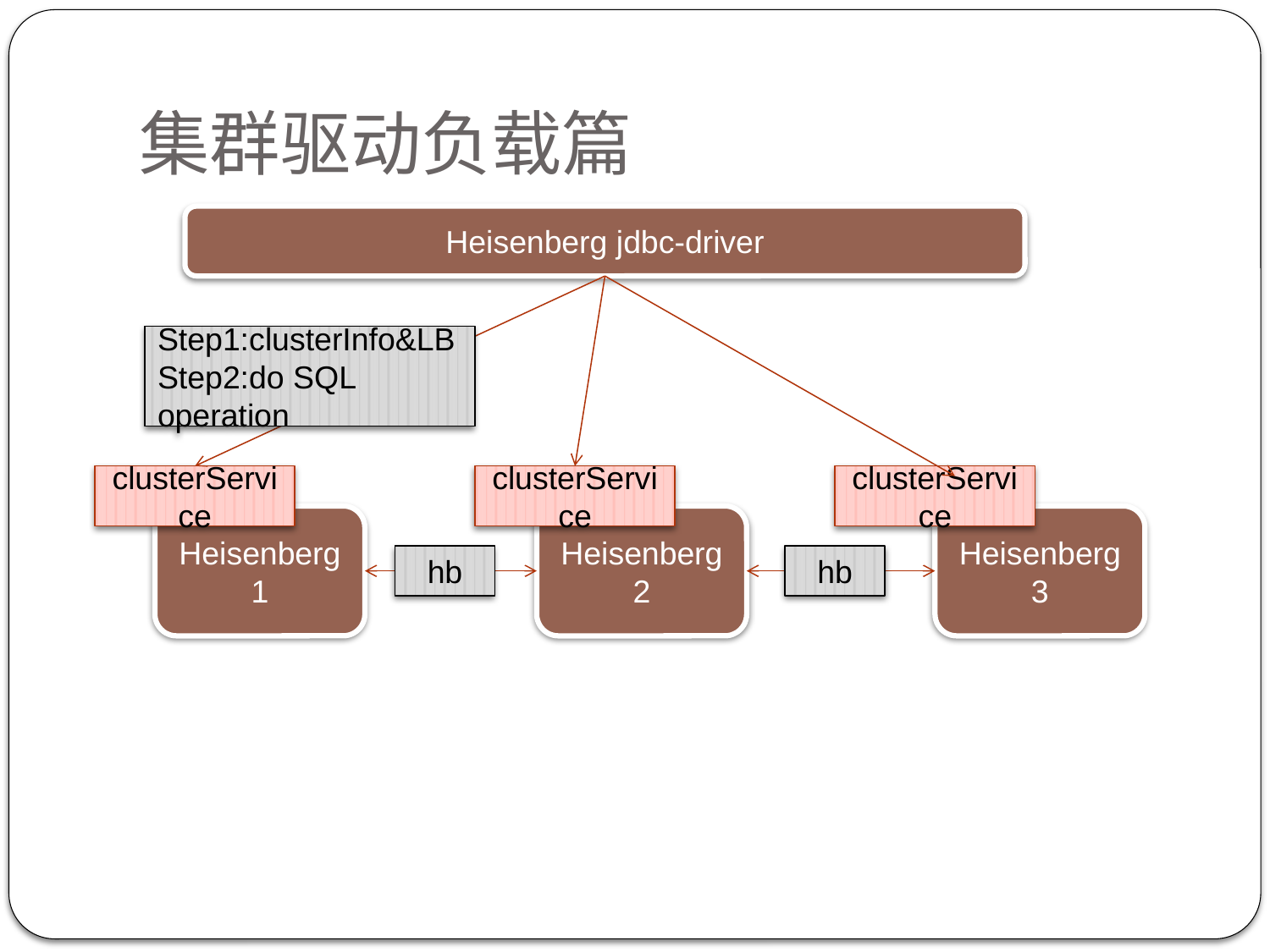

# 集群驱动负载篇
Heisenberg jdbc-driver
Step1:clusterInfo&LB
Step2:do SQL operation
clusterService
clusterService
clusterService
Heisenberg1
Heisenberg2
Heisenberg3
hb
hb